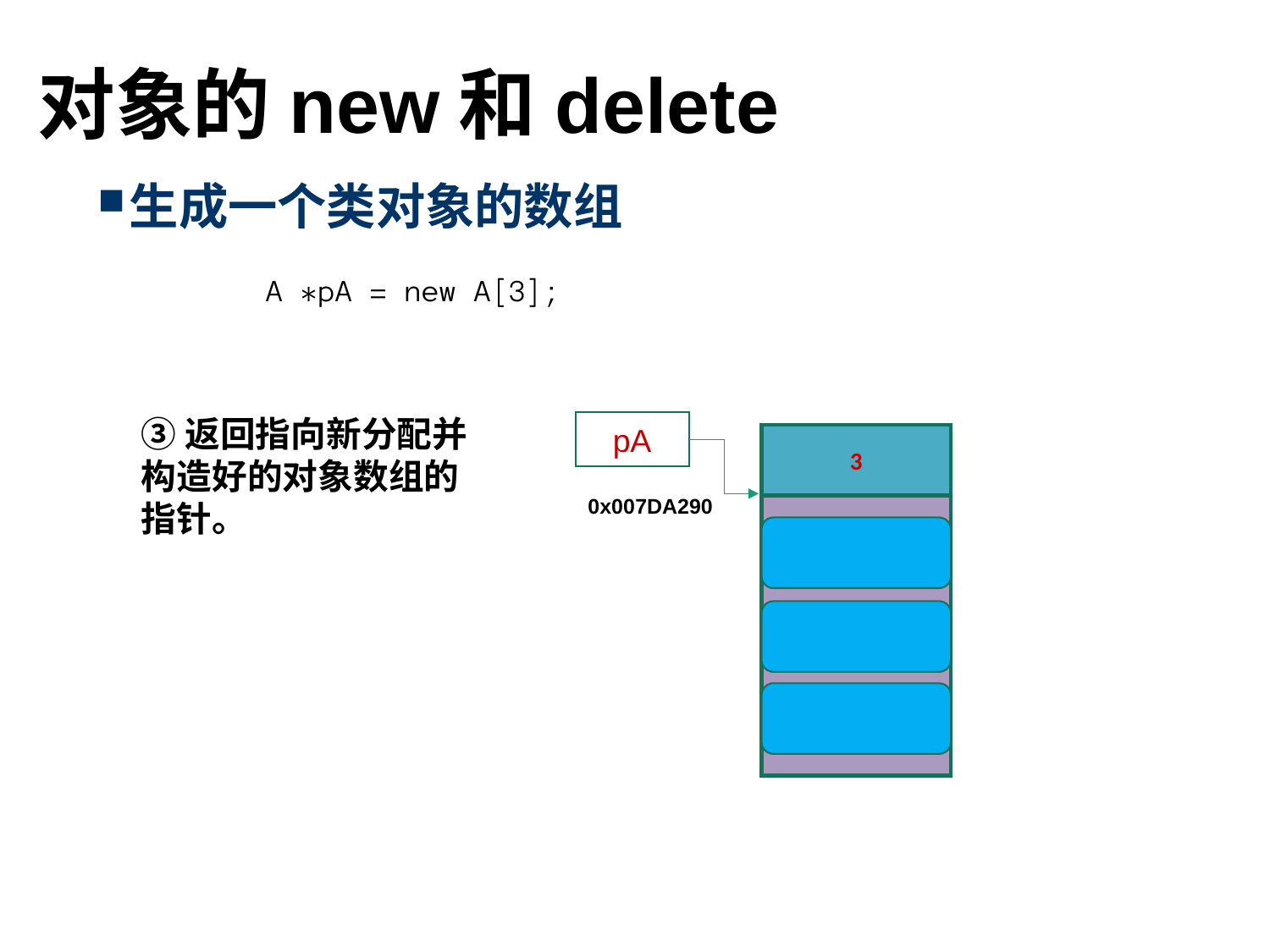

# 对象的new和delete
生成一个类对象的数组

A *pA = new A[3];
③返回指向新分配并构造好的对象数组的指针。
pA
3

3

0x007DA290